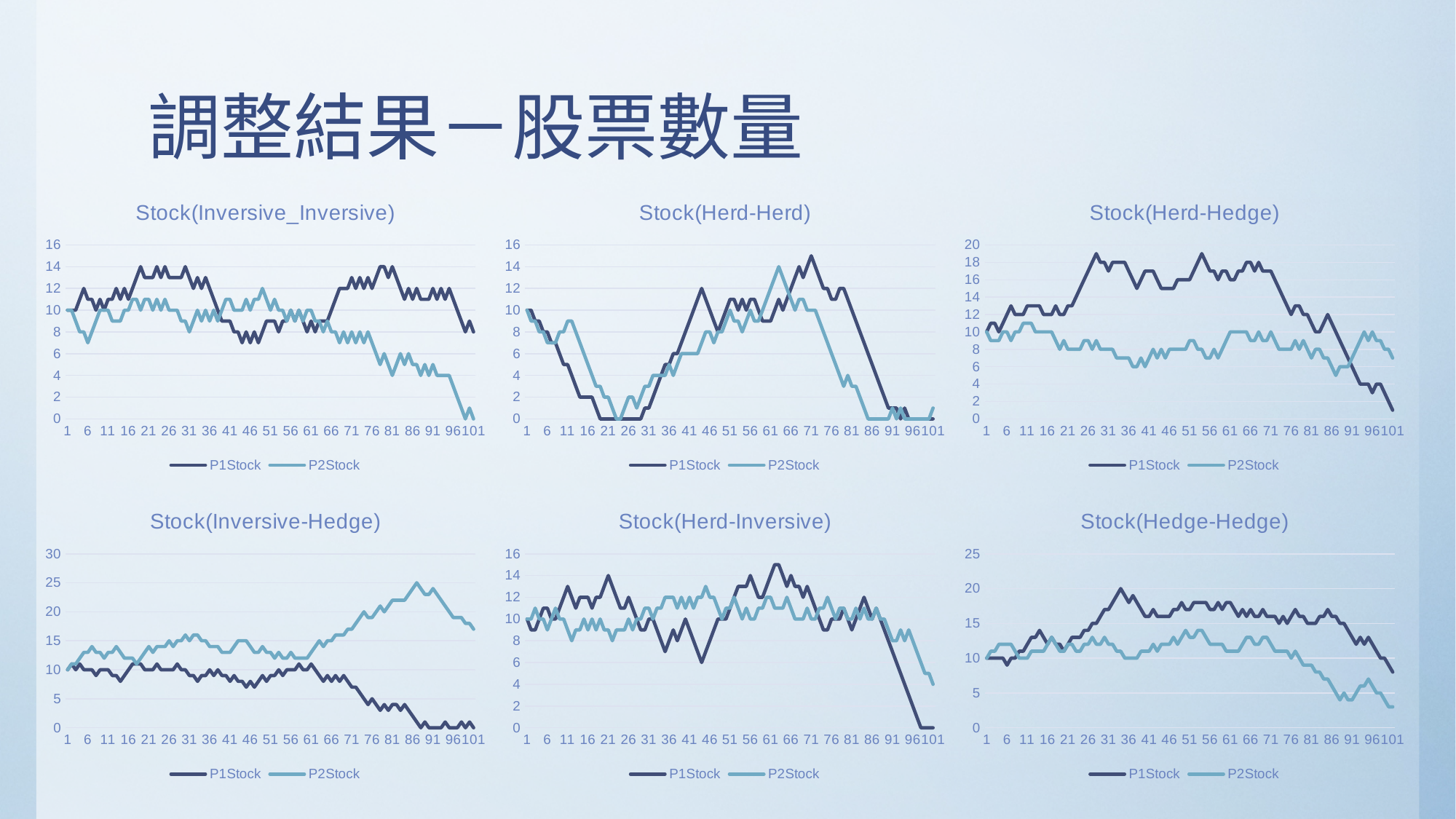

# 調整結果－股票數量

### Chart: Stock(Inversive_Inversive)

| Category | P1Stock | P2Stock |
|---|---|---|

### Chart: Stock(Herd-Herd)

| Category | P1Stock | P2Stock |
|---|---|---|

### Chart: Stock(Herd-Hedge)

| Category | P1Stock | P2Stock |
|---|---|---|

### Chart: Stock(Inversive-Hedge)

| Category | P1Stock | P2Stock |
|---|---|---|

### Chart: Stock(Herd-Inversive)

| Category | P1Stock | P2Stock |
|---|---|---|

### Chart: Stock(Hedge-Hedge)

| Category | P1Stock | P2Stock |
|---|---|---|